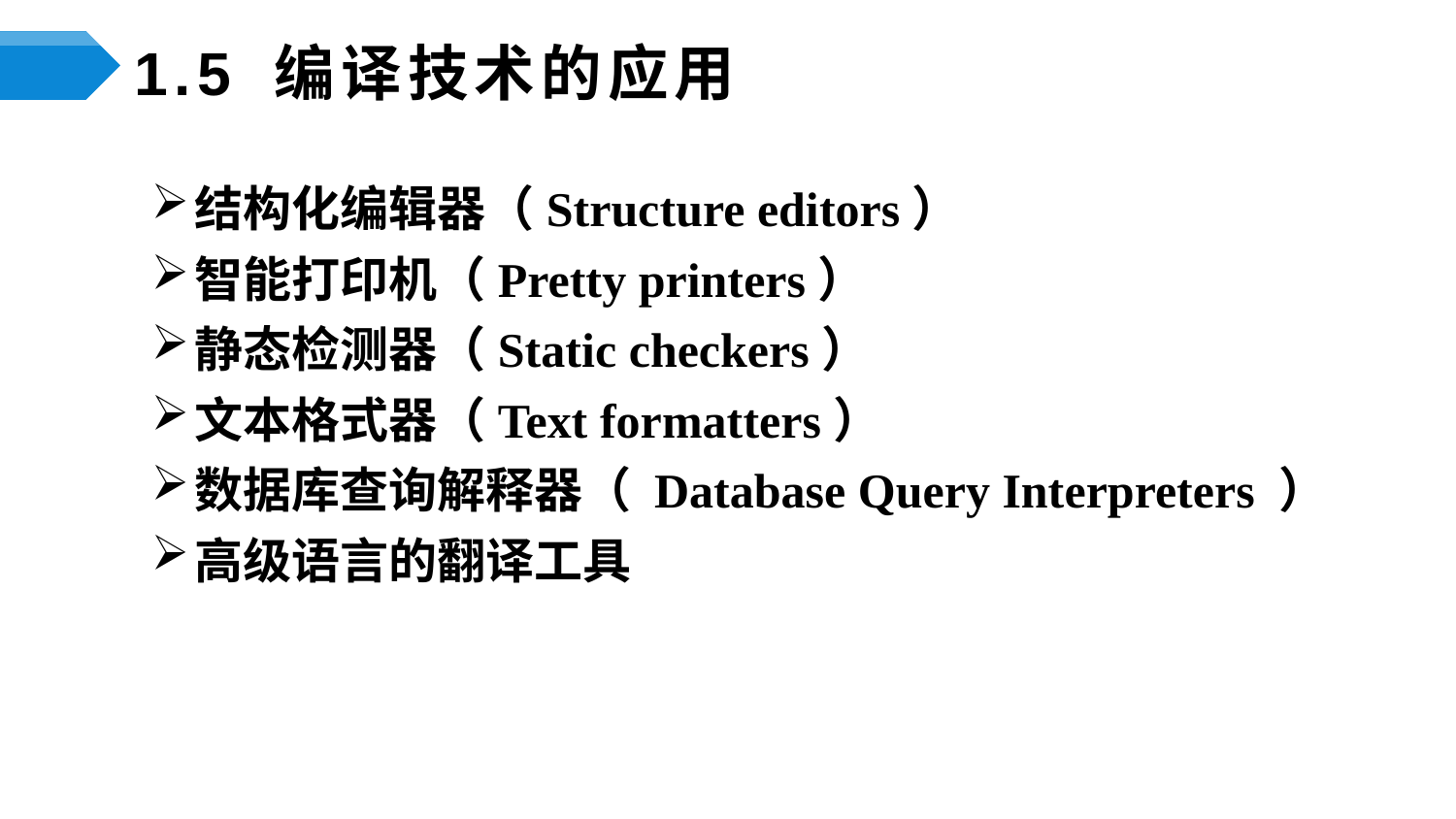

# 1.5 编译技术的应用
结构化编辑器（Structure editors）
智能打印机（Pretty printers）
静态检测器（Static checkers）
文本格式器（Text formatters）
数据库查询解释器（ Database Query Interpreters ）
高级语言的翻译工具